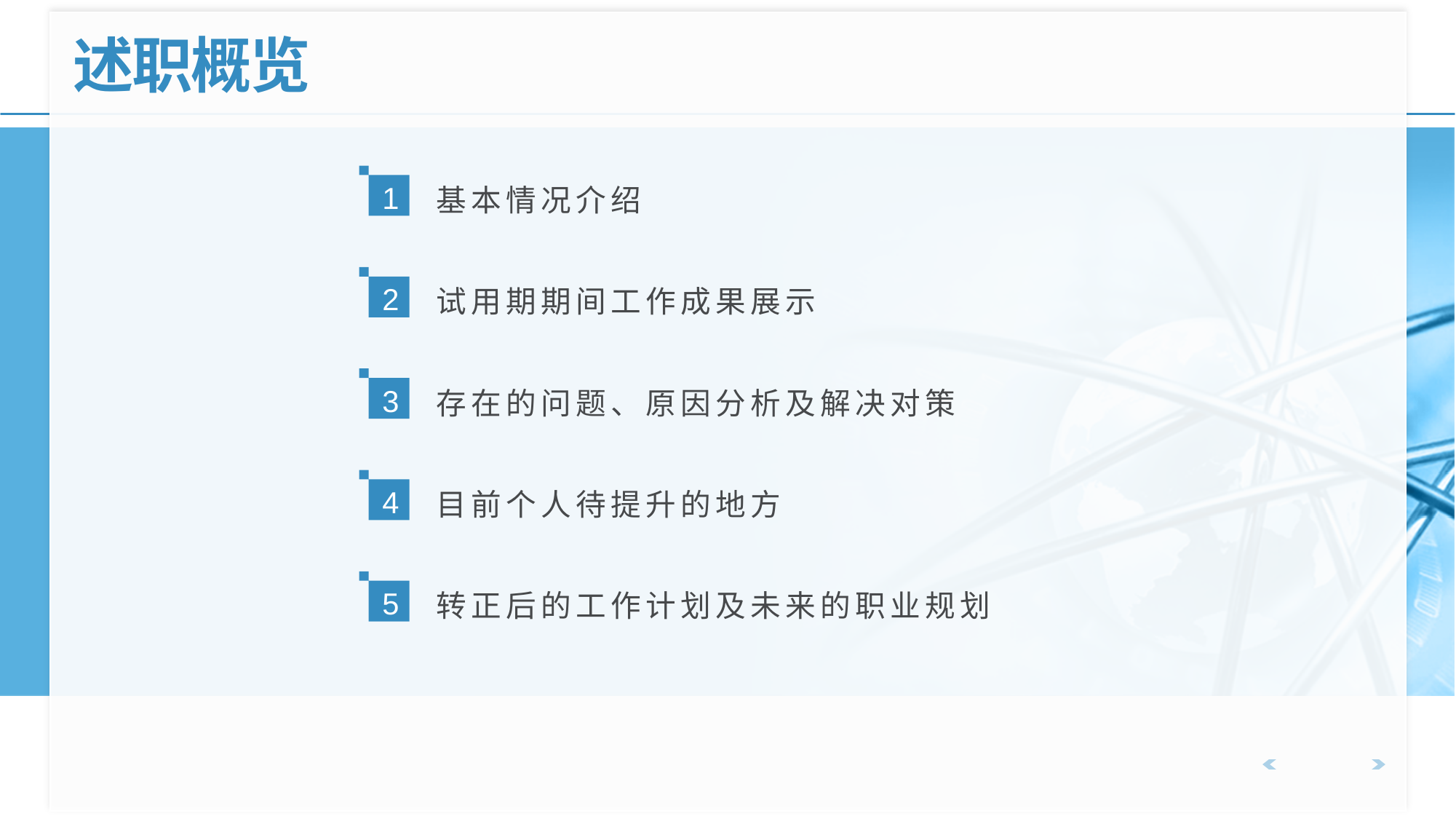

述职概览
1
基本情况介绍
2
试用期期间工作成果展示
存在的问题、原因分析及解决对策
3
4
目前个人待提升的地方
5
转正后的工作计划及未来的职业规划